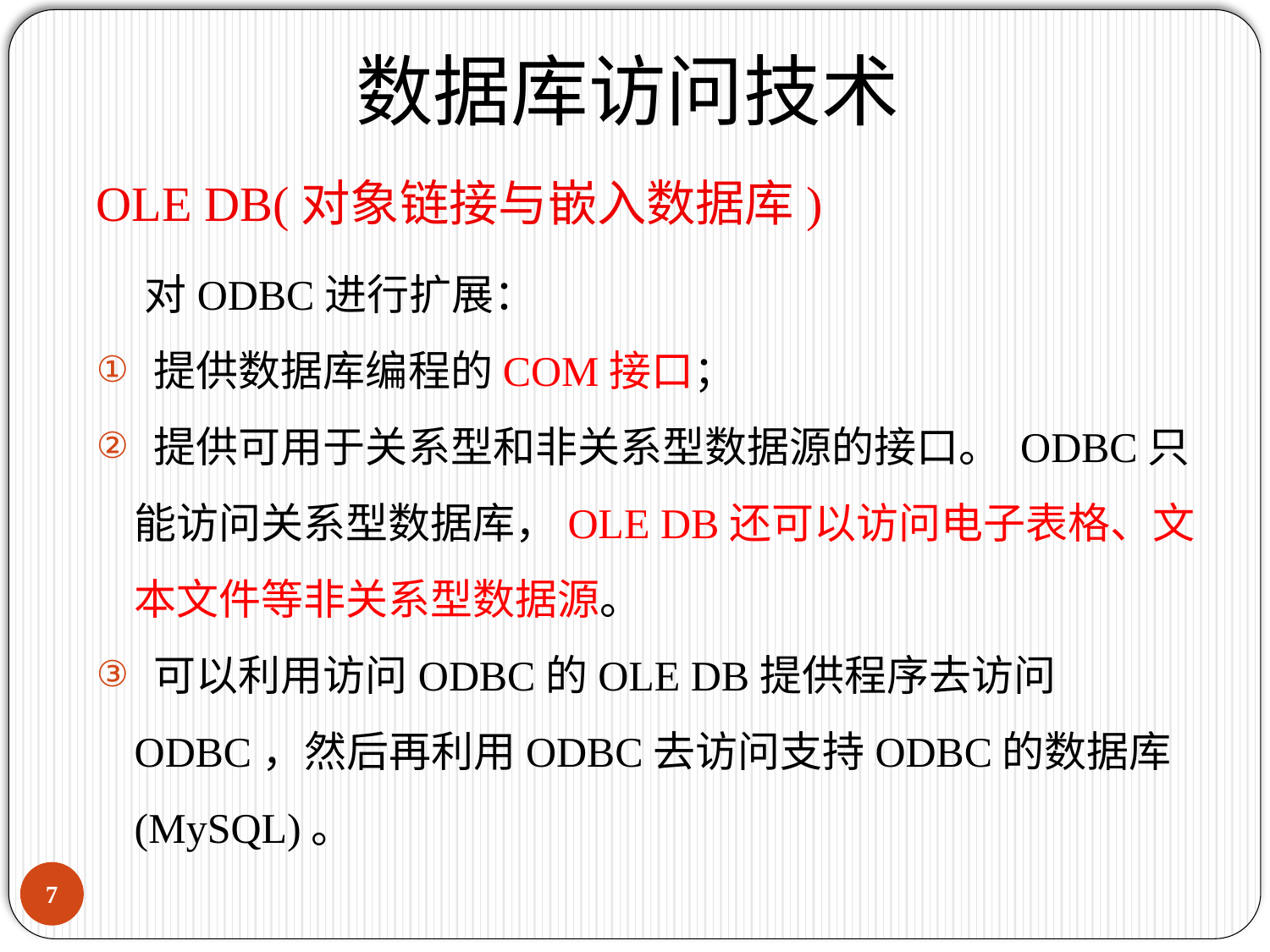

数据库访问技术
OLE DB(对象链接与嵌入数据库)
    对ODBC进行扩展：
 提供数据库编程的COM接口；
 提供可用于关系型和非关系型数据源的接口。 ODBC只能访问关系型数据库，OLE DB还可以访问电子表格、文本文件等非关系型数据源。
 可以利用访问ODBC的OLE DB提供程序去访问ODBC，然后再利用ODBC去访问支持ODBC的数据库(MySQL)。
7